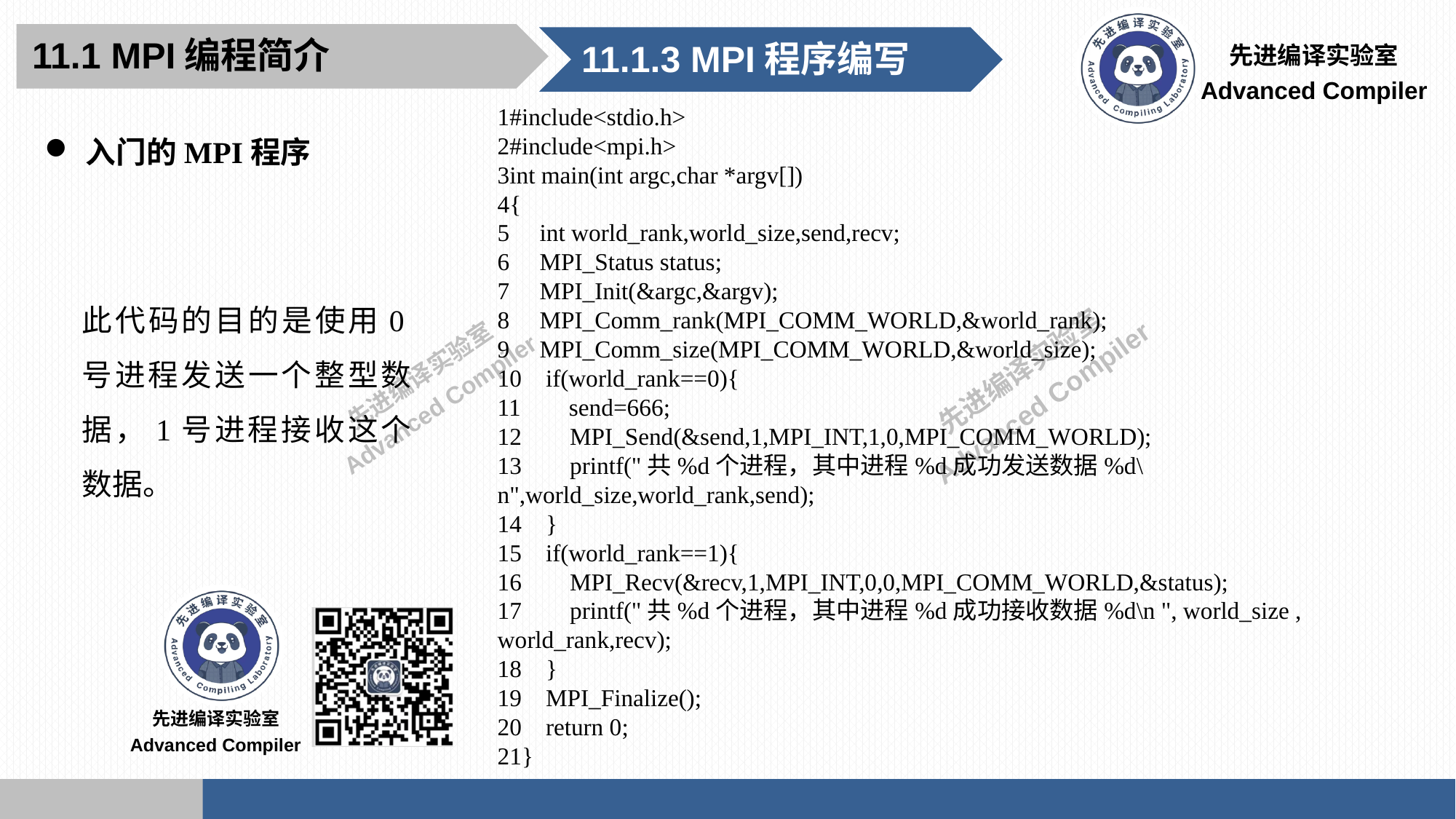

11.1 MPI编程简介

11.1.3 MPI程序编写
1#include<stdio.h>
2#include<mpi.h>
3int main(int argc,char *argv[])
4{
5     int world_rank,world_size,send,recv;
6     MPI_Status status;
7     MPI_Init(&argc,&argv);
8     MPI_Comm_rank(MPI_COMM_WORLD,&world_rank);
9     MPI_Comm_size(MPI_COMM_WORLD,&world_size);
10    if(world_rank==0){
11        send=666;
12        MPI_Send(&send,1,MPI_INT,1,0,MPI_COMM_WORLD);
13        printf("共%d个进程，其中进程%d成功发送数据%d\n",world_size,world_rank,send);
14    }
15    if(world_rank==1){
16        MPI_Recv(&recv,1,MPI_INT,0,0,MPI_COMM_WORLD,&status);
17        printf("共%d个进程，其中进程%d成功接收数据%d\n ", world_size , world_rank,recv);
18    }
19    MPI_Finalize();
20    return 0;
21}
入门的MPI程序
此代码的目的是使用0号进程发送一个整型数据，1号进程接收这个数据。